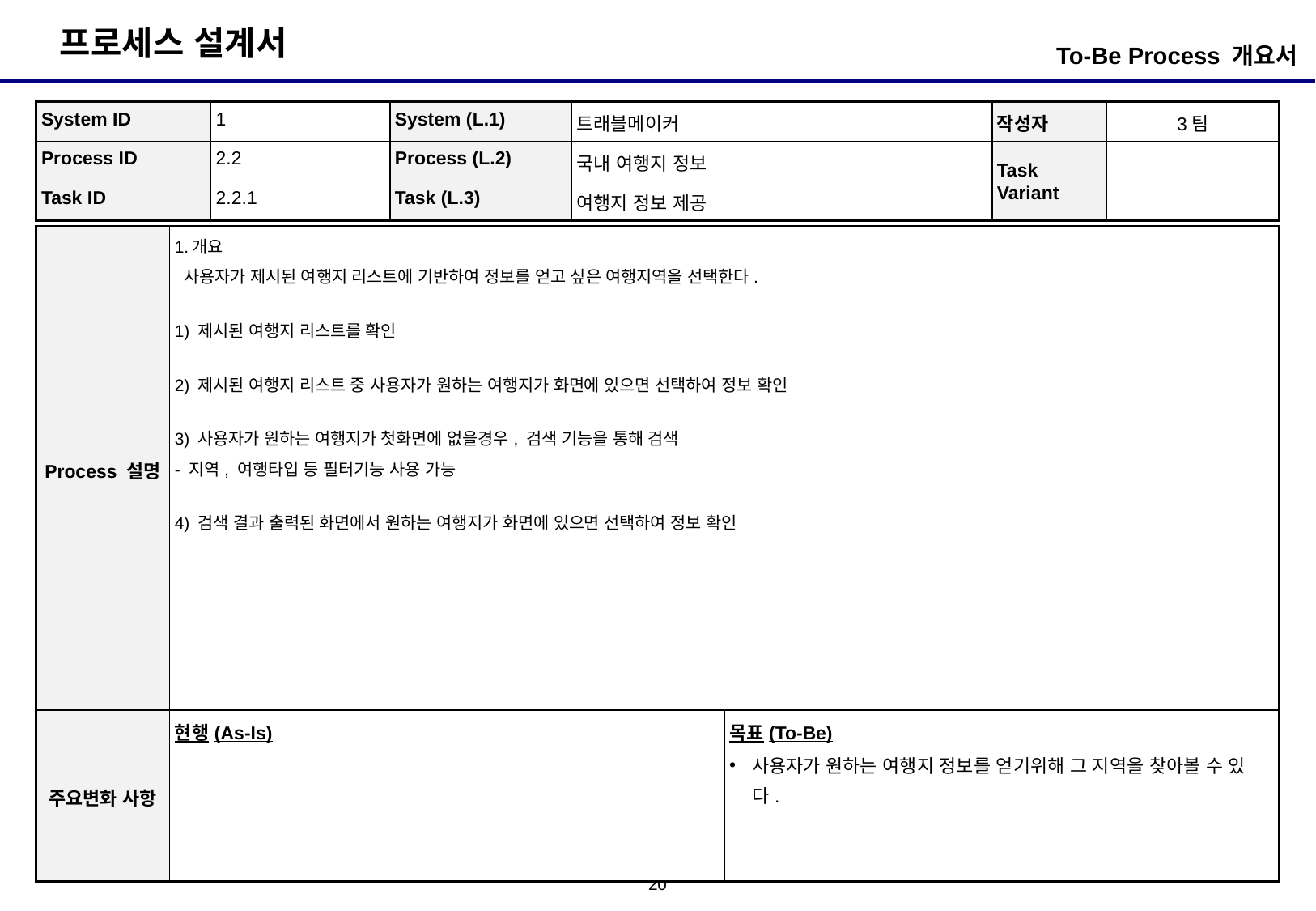

To-Be Process 개요서
| System ID | 1 | System (L.1) | 트래블메이커 | 작성자 | 3팀 |
| --- | --- | --- | --- | --- | --- |
| Process ID | 2.2 | Process (L.2) | 국내 여행지 정보 | Task Variant |  |
| Task ID | 2.2.1 | Task (L.3) | 여행지 정보 제공 |  |  |
| Process 설명 | 1.개요 사용자가 제시된 여행지 리스트에 기반하여 정보를 얻고 싶은 여행지역을 선택한다. 1) 제시된 여행지 리스트를 확인 2) 제시된 여행지 리스트 중 사용자가 원하는 여행지가 화면에 있으면 선택하여 정보 확인 3) 사용자가 원하는 여행지가 첫화면에 없을경우, 검색 기능을 통해 검색 - 지역, 여행타입 등 필터기능 사용 가능 4) 검색 결과 출력된 화면에서 원하는 여행지가 화면에 있으면 선택하여 정보 확인 |  |
| --- | --- | --- |
| 주요변화 사항 | 현행(As-Is) | 목표(To-Be) 사용자가 원하는 여행지 정보를 얻기위해 그 지역을 찾아볼 수 있다. |